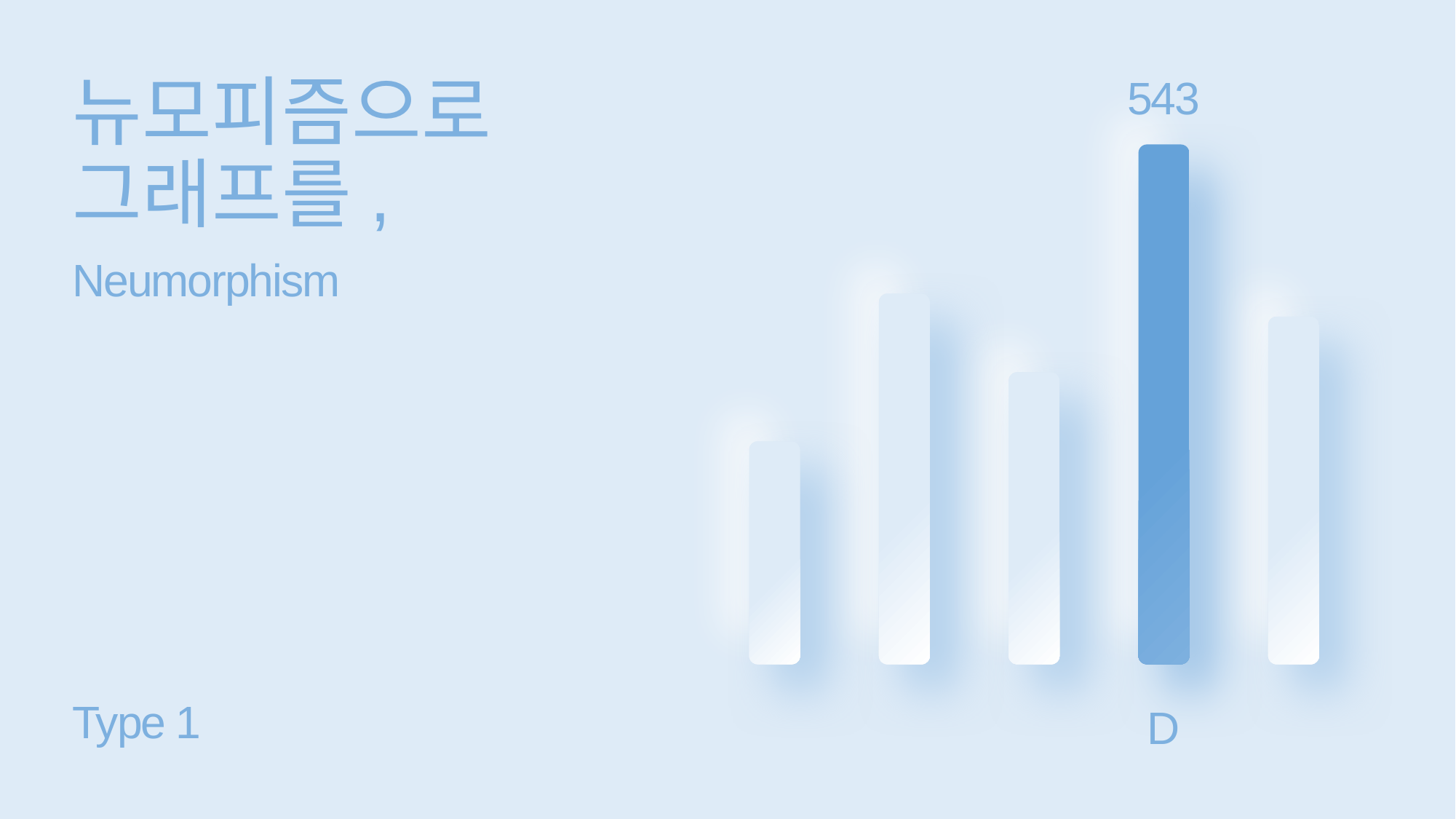

543
뉴모피즘으로
그래프를,

Neumorphism
Type 1
A
B
C
D
E